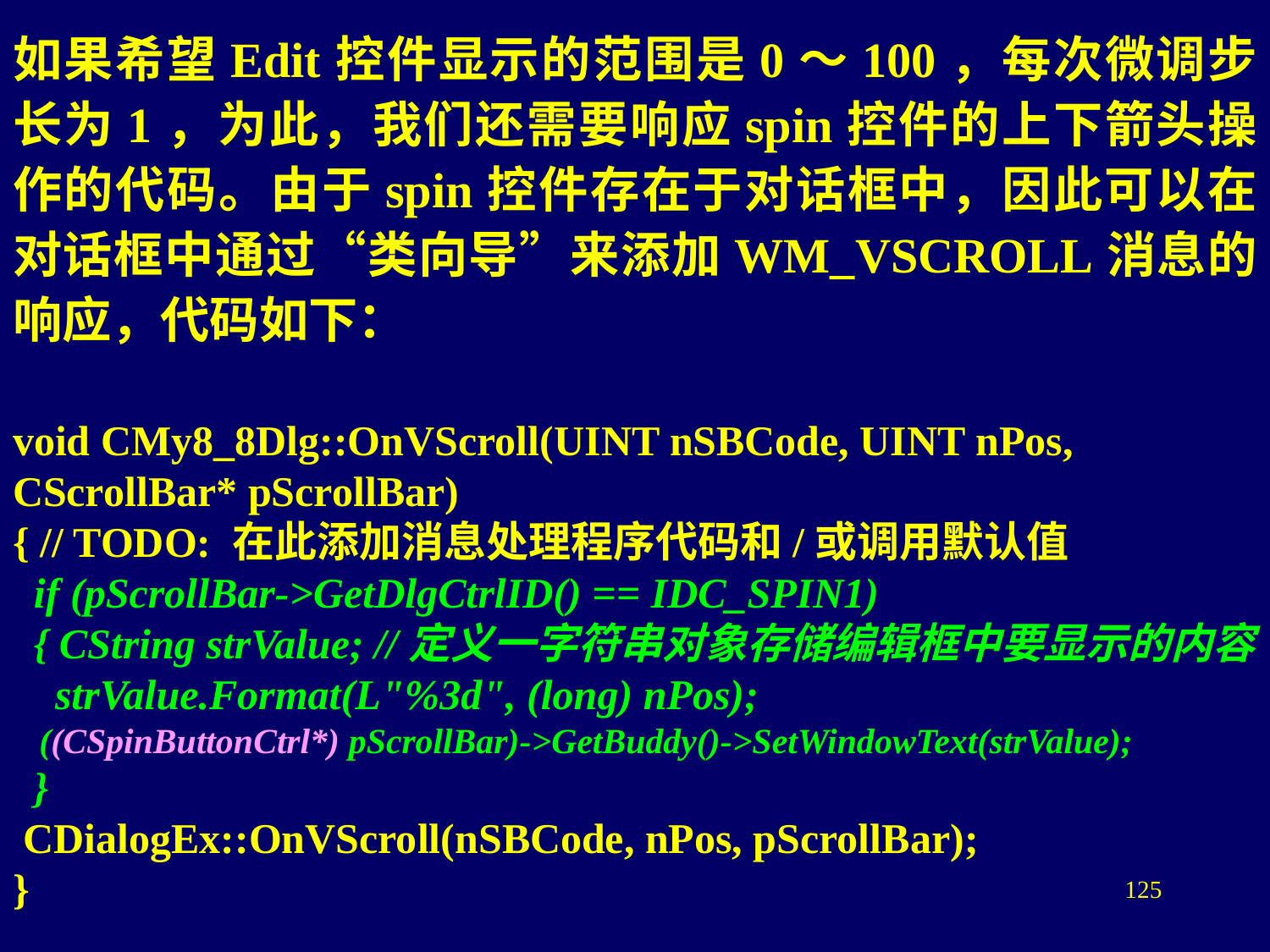

如果希望Edit控件显示的范围是0～100，每次微调步长为1，为此，我们还需要响应spin控件的上下箭头操作的代码。由于spin控件存在于对话框中，因此可以在对话框中通过“类向导”来添加WM_VSCROLL消息的响应，代码如下：

void CMy8_8Dlg::OnVScroll(UINT nSBCode, UINT nPos, CScrollBar* pScrollBar)
{ // TODO: 在此添加消息处理程序代码和/或调用默认值
  if (pScrollBar->GetDlgCtrlID() == IDC_SPIN1)
  { CString strValue; //定义一字符串对象存储编辑框中要显示的内容
    strValue.Format(L"%3d", (long) nPos);
   ((CSpinButtonCtrl*) pScrollBar)->GetBuddy()->SetWindowText(strValue);
  }
 CDialogEx::OnVScroll(nSBCode, nPos, pScrollBar);
}
125